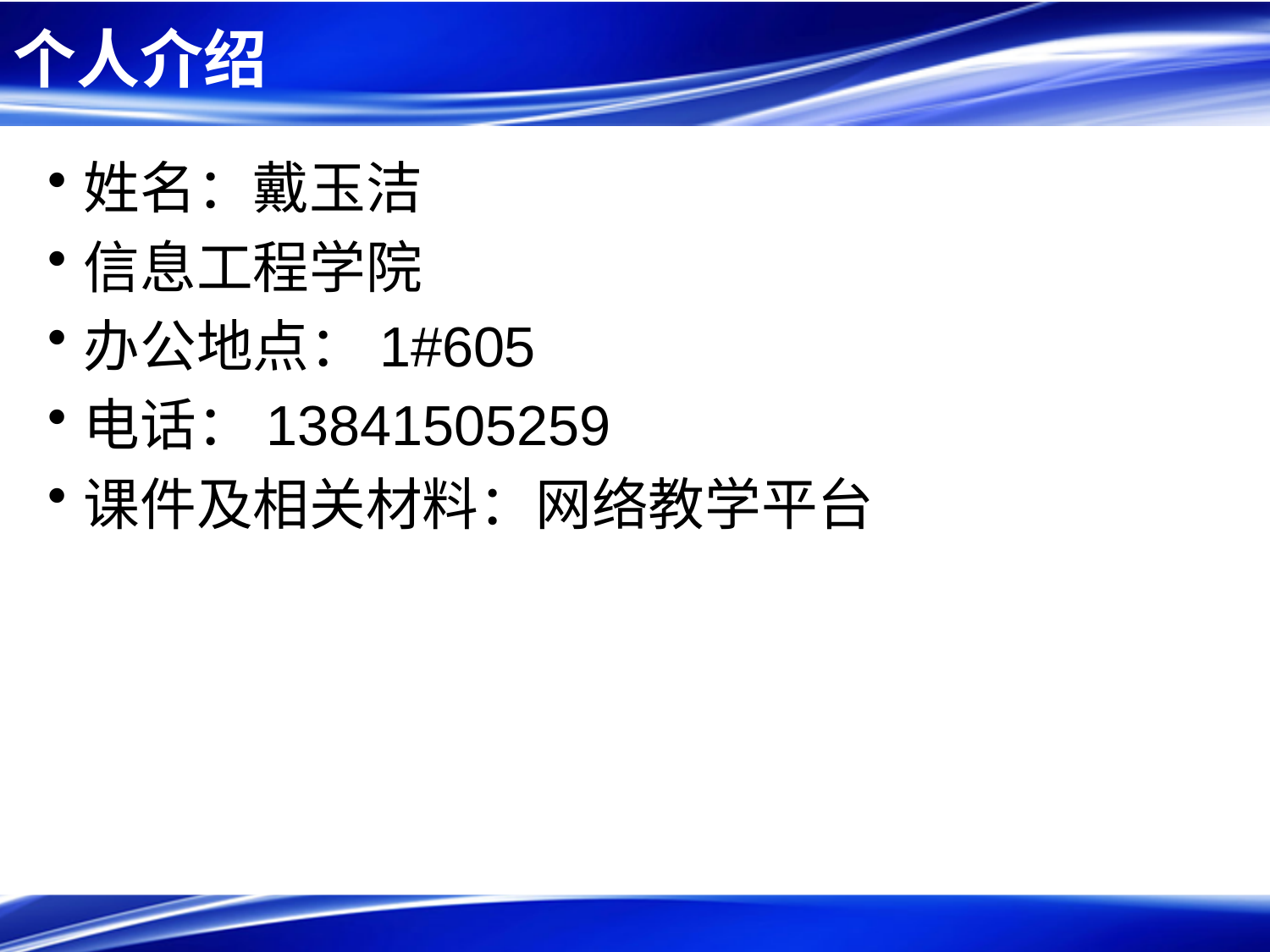

# 个人介绍
姓名：戴玉洁
信息工程学院
办公地点：1#605
电话：13841505259
课件及相关材料：网络教学平台